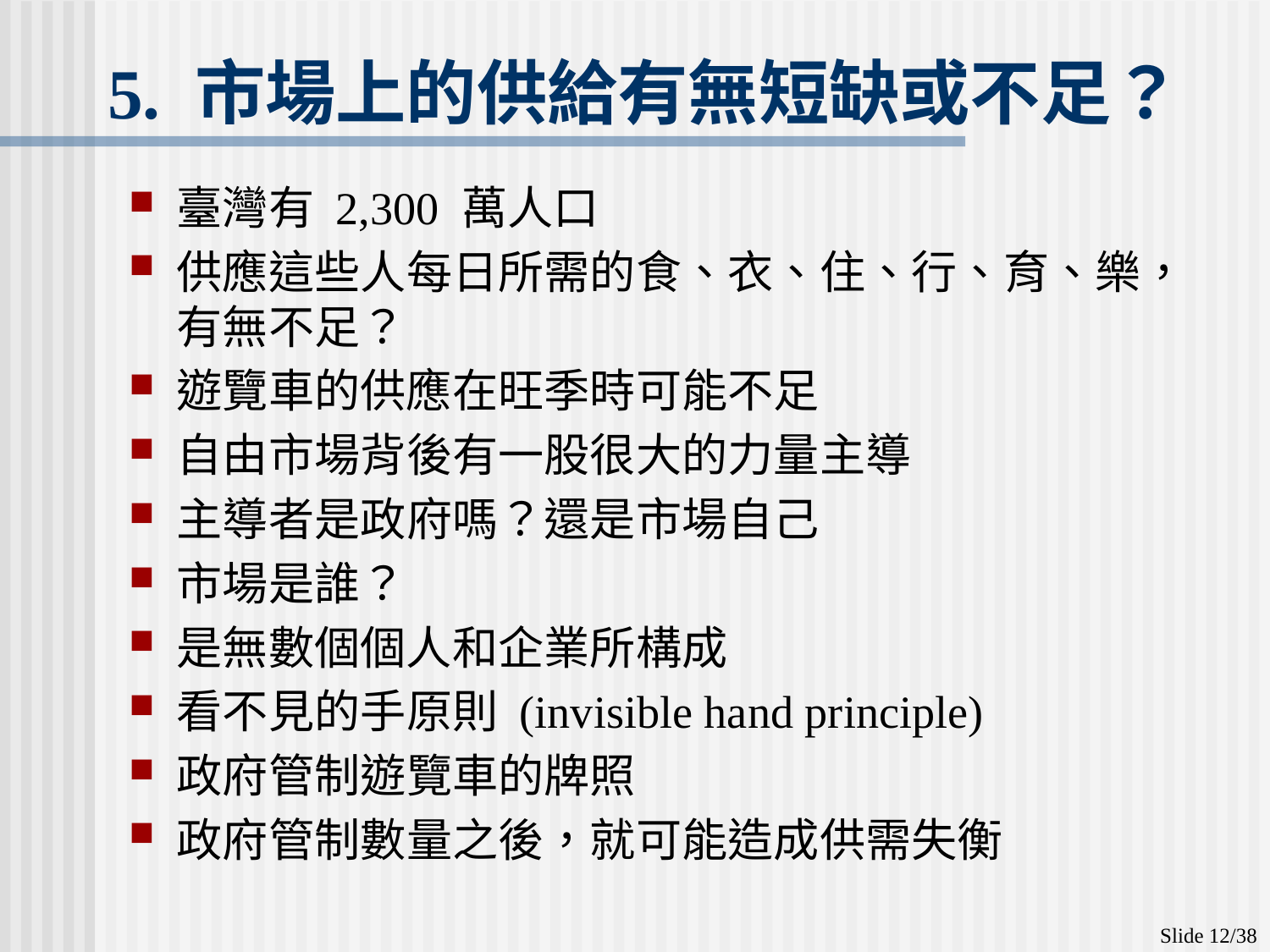

# 5. 市場上的供給有無短缺或不足？
臺灣有 2,300 萬人口
供應這些人每日所需的食、衣、住、行、育、樂，有無不足？
遊覽車的供應在旺季時可能不足
自由市場背後有一股很大的力量主導
主導者是政府嗎？還是市場自己
市場是誰？
是無數個個人和企業所構成
看不見的手原則 (invisible hand principle)
政府管制遊覽車的牌照
政府管制數量之後，就可能造成供需失衡

Slide 12/38